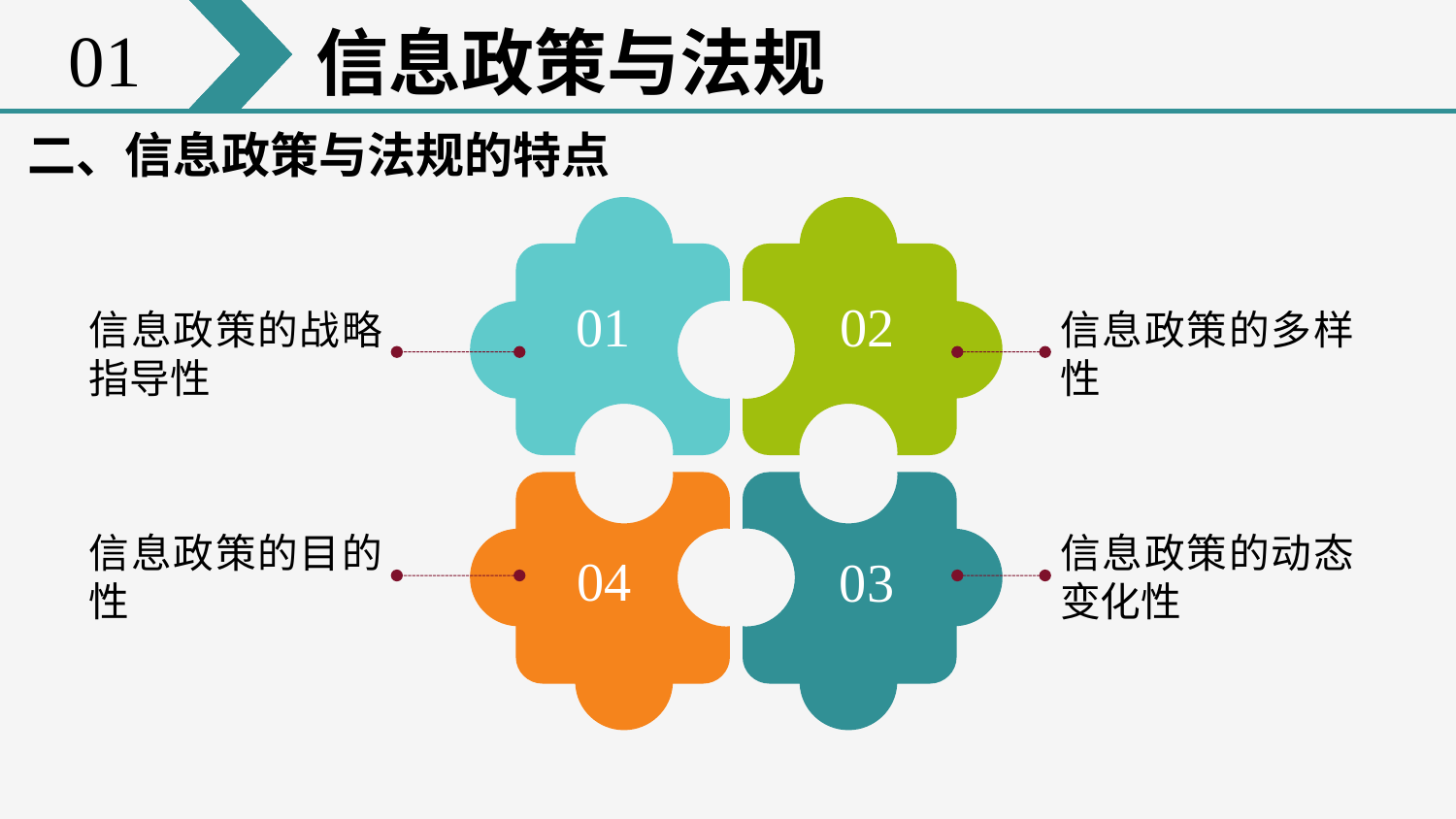

01
信息政策与法规
二、信息政策与法规的特点

01

02
信息政策的多样性
信息政策的战略指导性

04

03
信息政策的动态变化性
信息政策的目的性